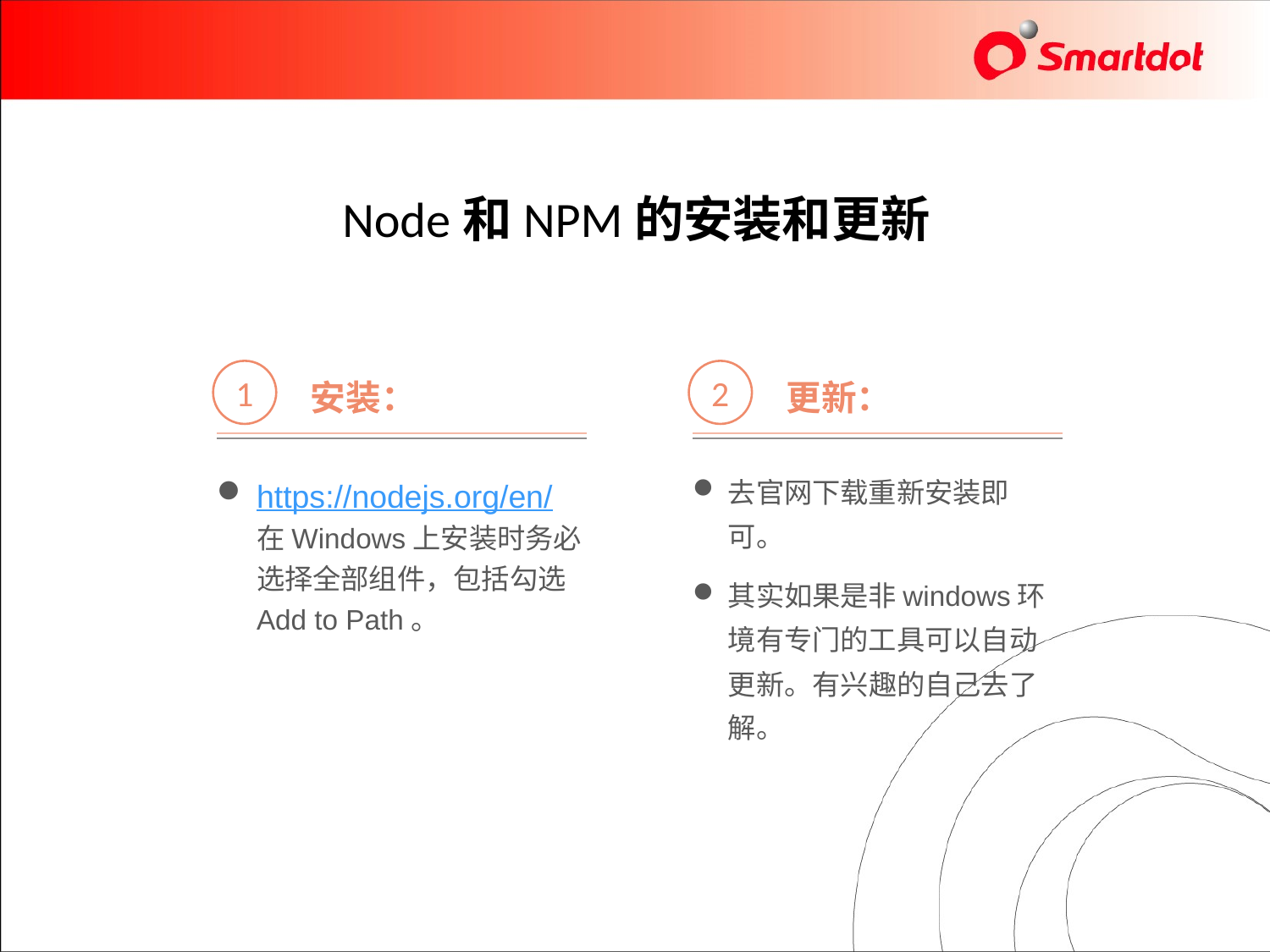

Node和NPM的安装和更新
1
安装：
2
更新：
https://nodejs.org/en/
在Windows上安装时务必选择全部组件，包括勾选Add to Path。
去官网下载重新安装即可。
其实如果是非windows环境有专门的工具可以自动更新。有兴趣的自己去了解。